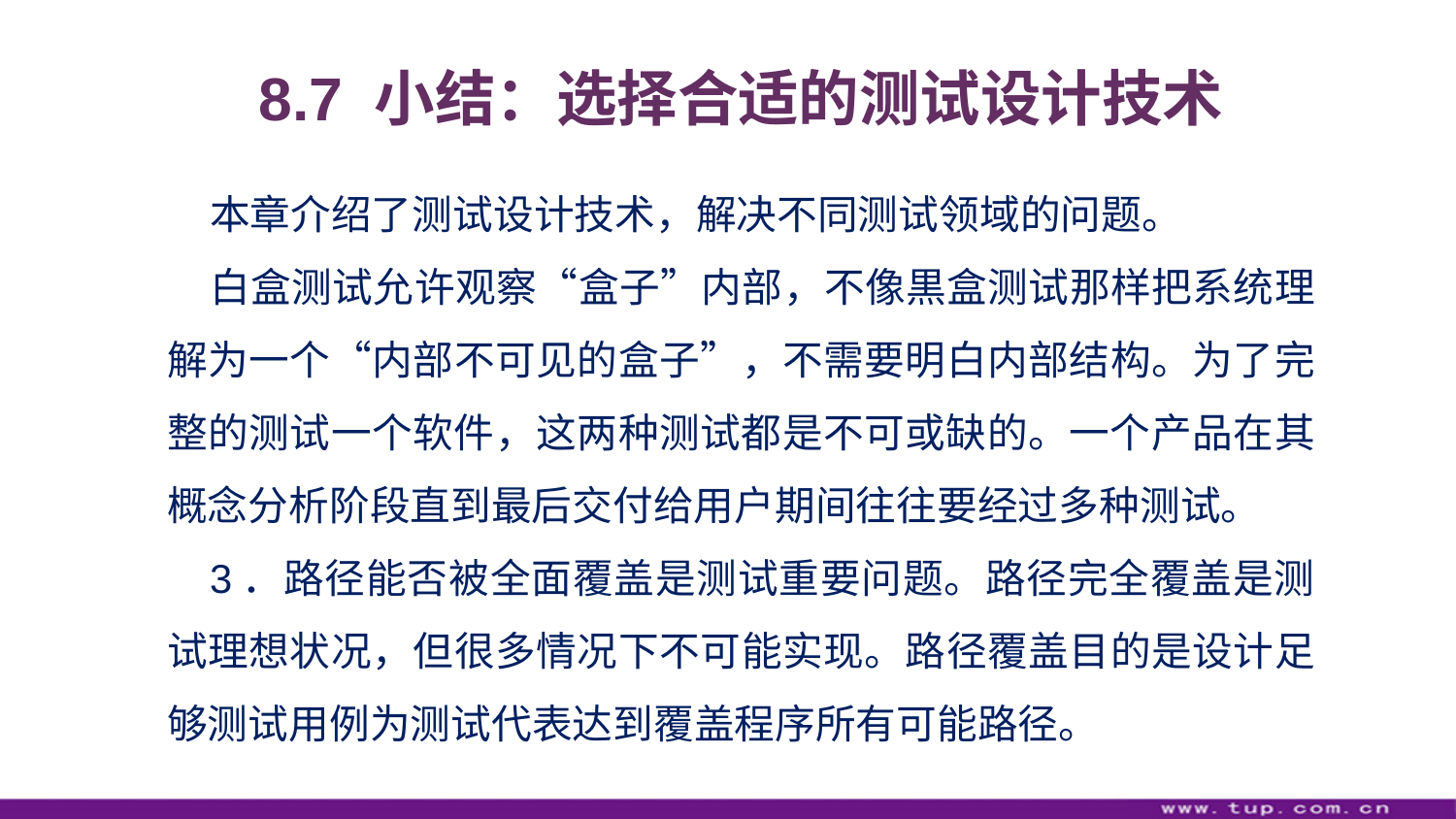

8.7 小结：选择合适的测试设计技术

本章介绍了测试设计技术，解决不同测试领域的问题。
白盒测试允许观察“盒子”内部，不像黒盒测试那样把系统理解为一个“内部不可见的盒子”，不需要明白内部结构。为了完整的测试一个软件，这两种测试都是不可或缺的。一个产品在其概念分析阶段直到最后交付给用户期间往往要经过多种测试。
3．路径能否被全面覆盖是测试重要问题。路径完全覆盖是测试理想状况，但很多情况下不可能实现。路径覆盖目的是设计足够测试用例为测试代表达到覆盖程序所有可能路径。